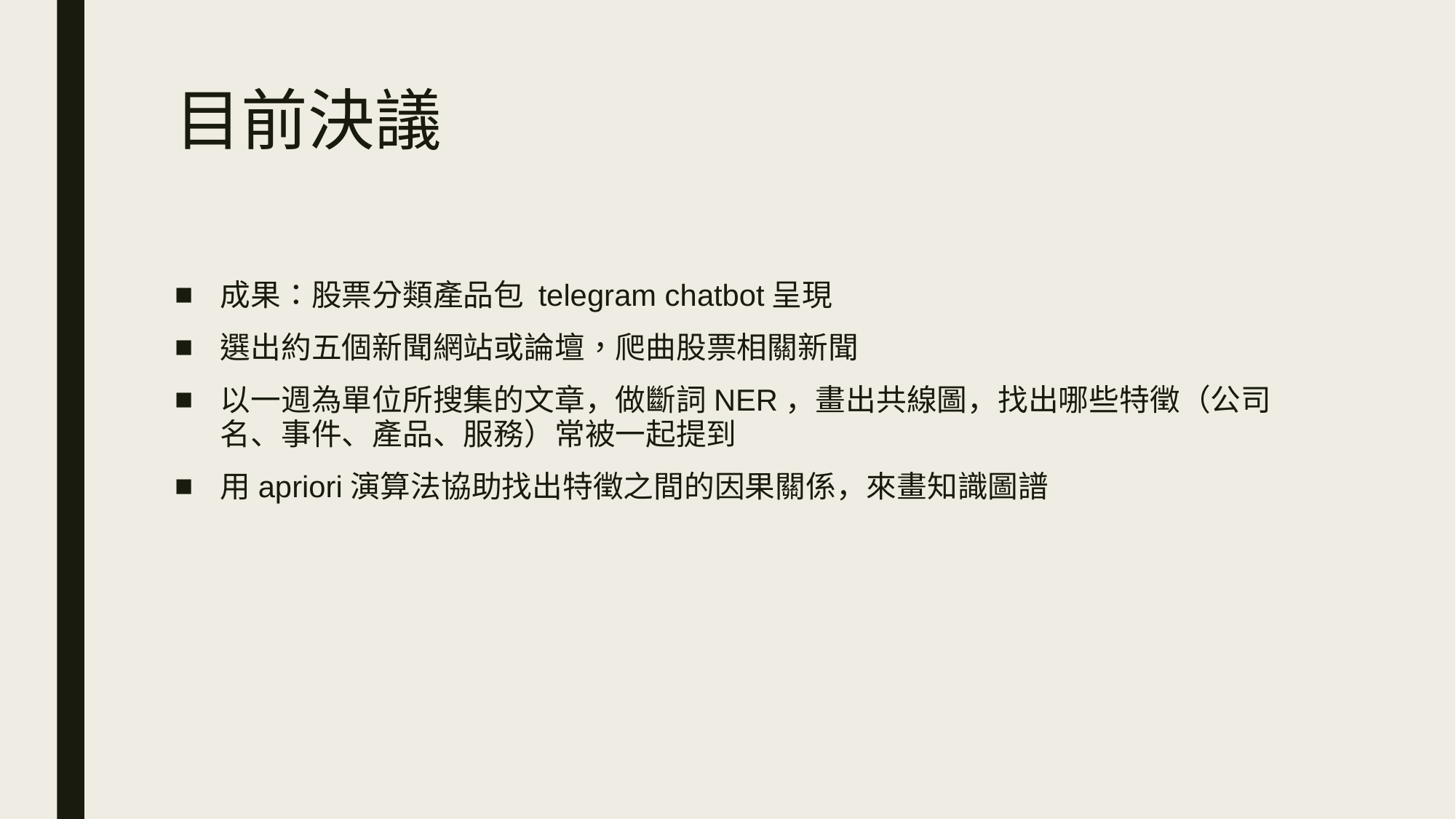

# 目前決議
成果：股票分類產品包 telegram chatbot呈現
選出約五個新聞網站或論壇，爬曲股票相關新聞
以一週為單位所搜集的文章，做斷詞NER，畫出共線圖，找出哪些特徵（公司名、事件、產品、服務）常被一起提到
用apriori演算法協助找出特徵之間的因果關係，來畫知識圖譜